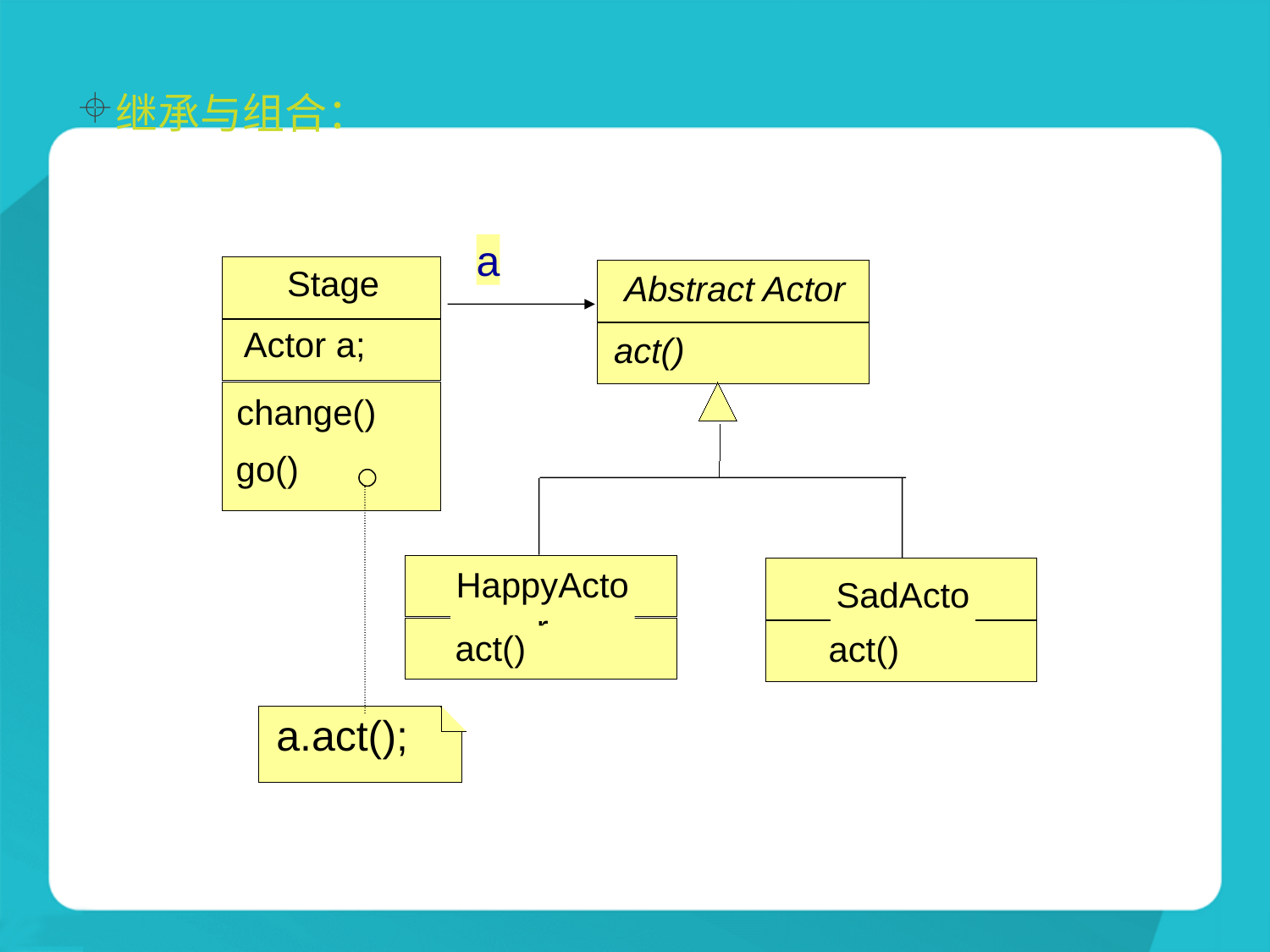

继承与组合：
a

Stage
Abstract Actor

Actor a;

act()

change()

go()

HappyActor
SadActor

act()
act()

a.act();
89